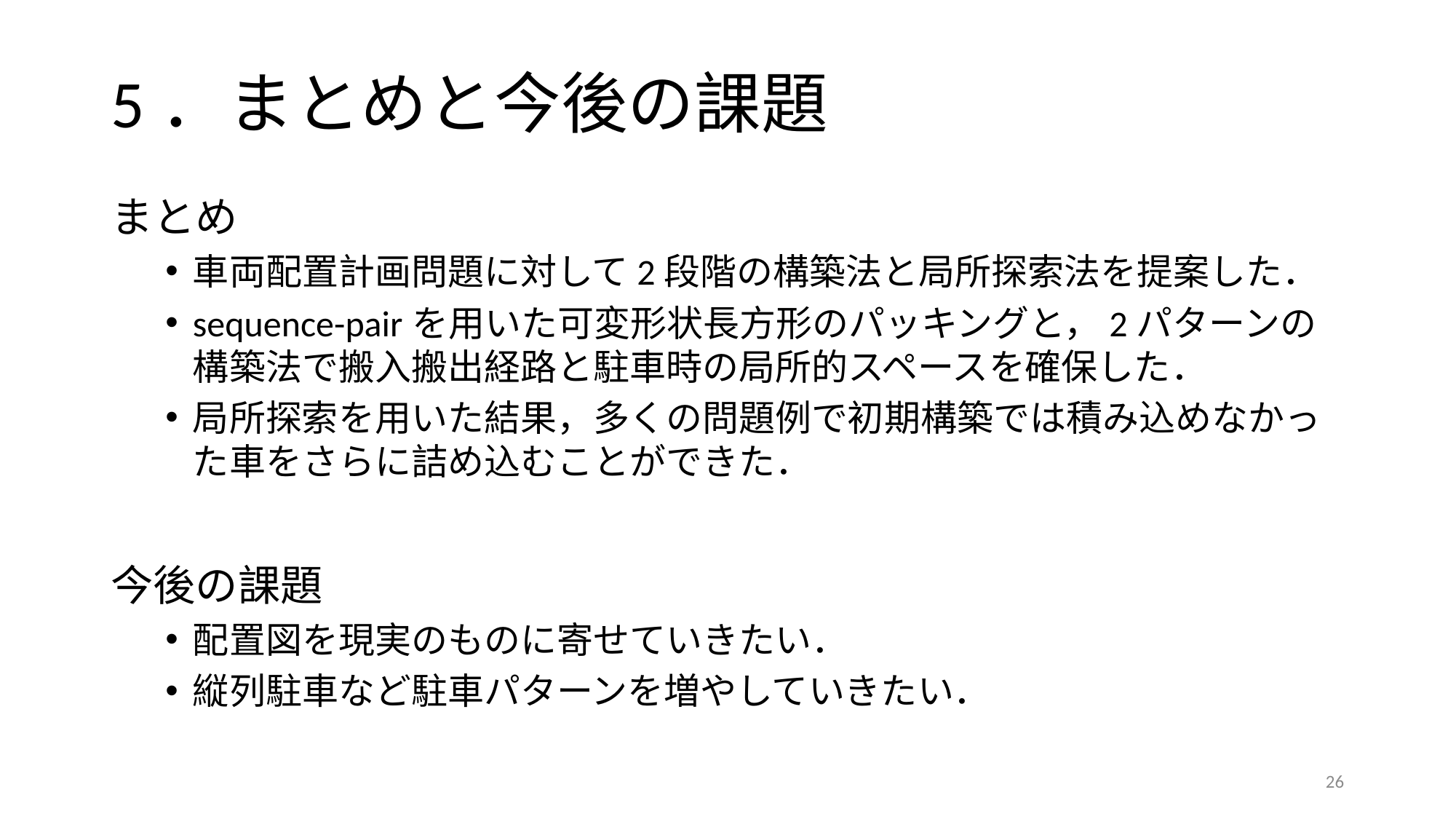

# 5．まとめと今後の課題
まとめ
車両配置計画問題に対して2段階の構築法と局所探索法を提案した．
sequence-pairを用いた可変形状長方形のパッキングと，2パターンの構築法で搬入搬出経路と駐車時の局所的スペースを確保した．
局所探索を用いた結果，多くの問題例で初期構築では積み込めなかった車をさらに詰め込むことができた．

今後の課題
配置図を現実のものに寄せていきたい．
縦列駐車など駐車パターンを増やしていきたい．
26